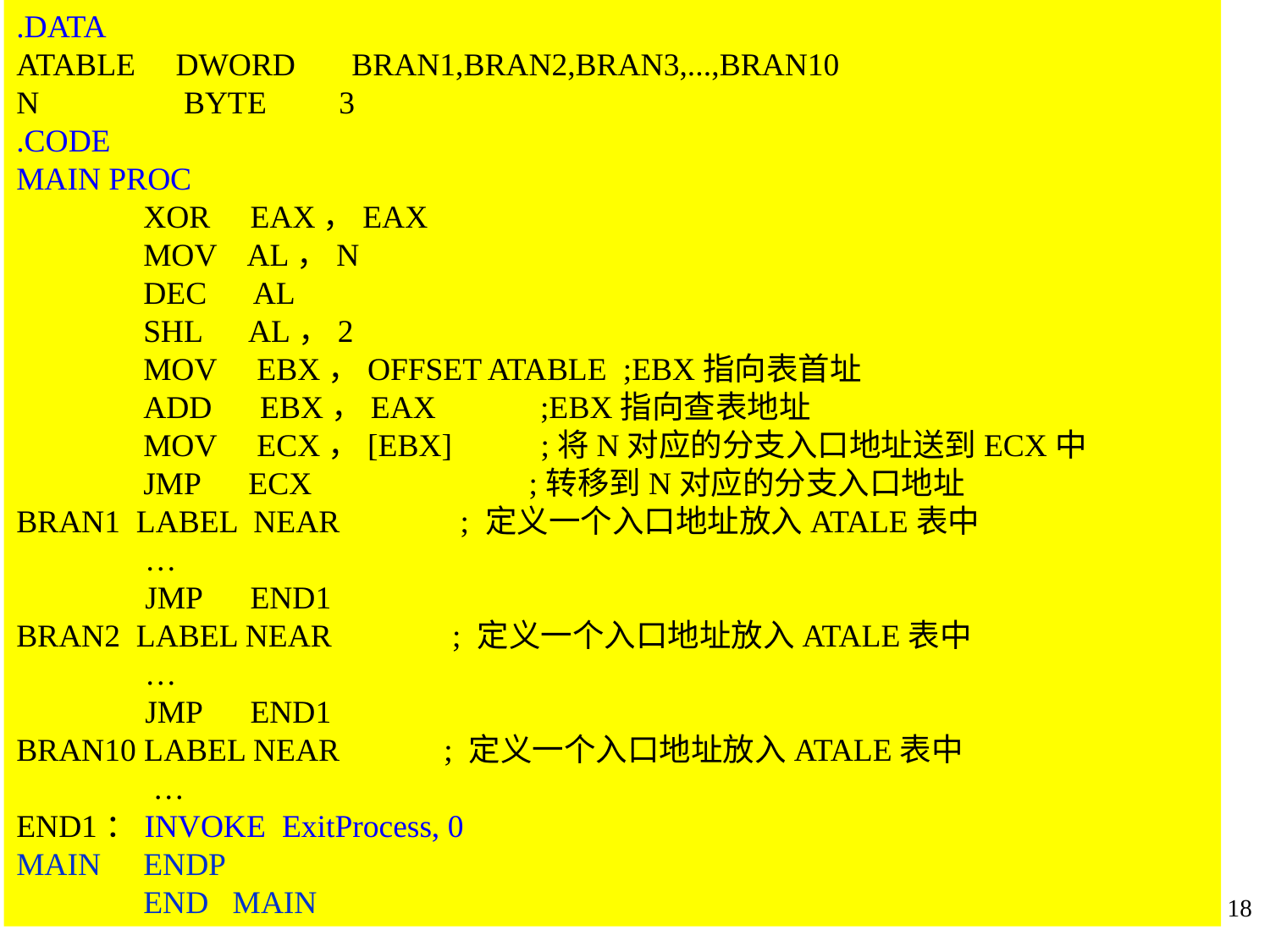

.DATA
ATABLE     DWORD       BRAN1,BRAN2,BRAN3,...,BRAN10
N                  BYTE         3
.CODE
MAIN PROC
	XOR     EAX，EAX
	MOV    AL，N
	DEC      AL
	SHL      AL，2
	MOV     EBX，OFFSET ATABLE  ;EBX指向表首址
	ADD      EBX，EAX             ;EBX指向查表地址
	MOV     ECX，[EBX]           ;将N对应的分支入口地址送到ECX中
	JMP      ECX                           ;转移到N对应的分支入口地址
BRAN1  LABEL  NEAR               ; 定义一个入口地址放入ATALE表中
                …
                JMP      END1
BRAN2  LABEL NEAR               ; 定义一个入口地址放入ATALE表中
                …
                JMP      END1
BRAN10 LABEL NEAR             ; 定义一个入口地址放入ATALE表中
                 …
END1：INVOKE  ExitProcess, 0
MAIN  	ENDP
            	END   MAIN
18